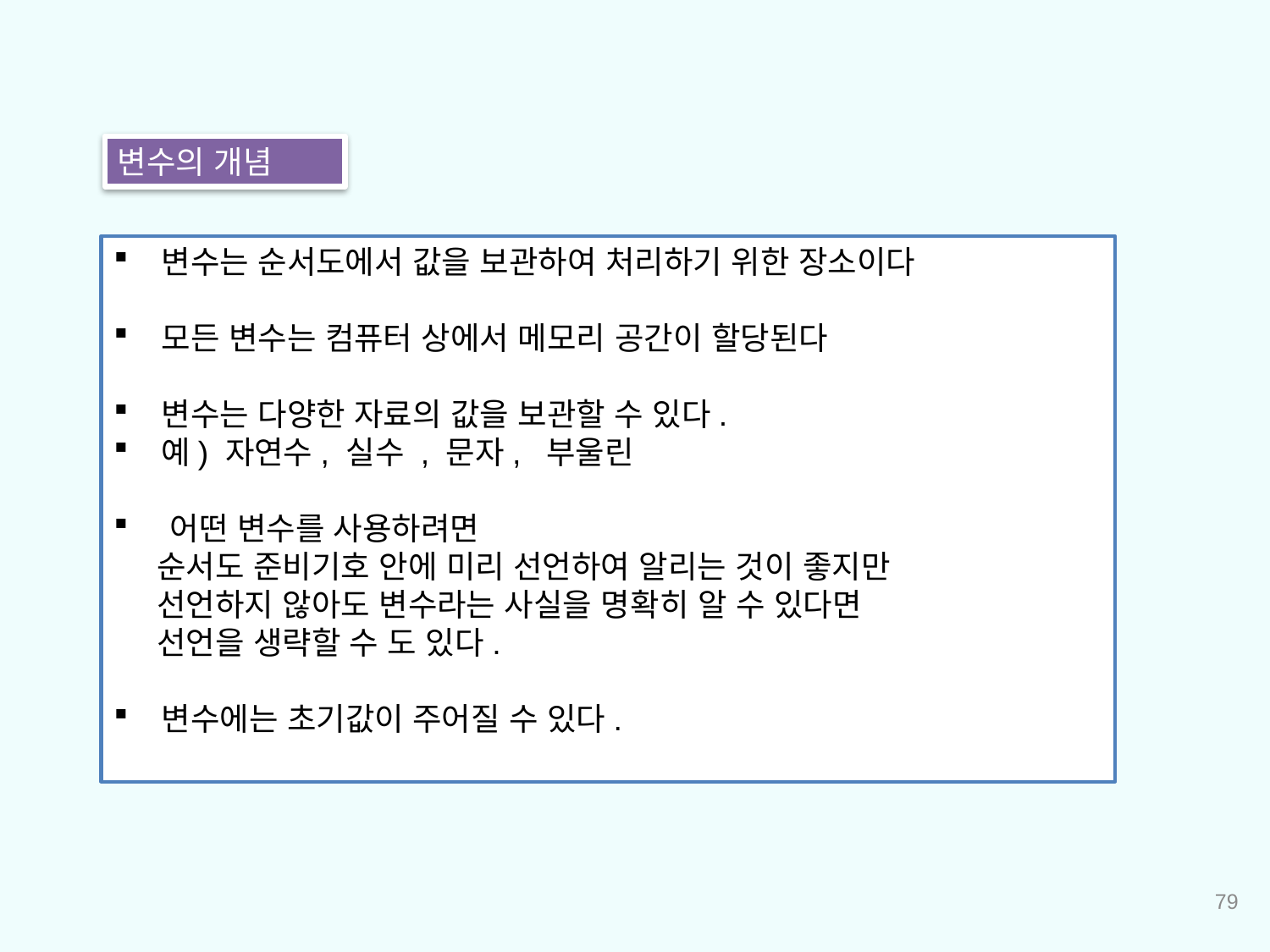

변수의 개념
변수는 순서도에서 값을 보관하여 처리하기 위한 장소이다

모든 변수는 컴퓨터 상에서 메모리 공간이 할당된다

변수는 다양한 자료의 값을 보관할 수 있다.
예) 자연수, 실수 , 문자,  부울린

 어떤 변수를 사용하려면
    순서도 준비기호 안에 미리 선언하여 알리는 것이 좋지만
    선언하지 않아도 변수라는 사실을 명확히 알 수 있다면
    선언을 생략할 수 도 있다.

변수에는 초기값이 주어질 수 있다.

79